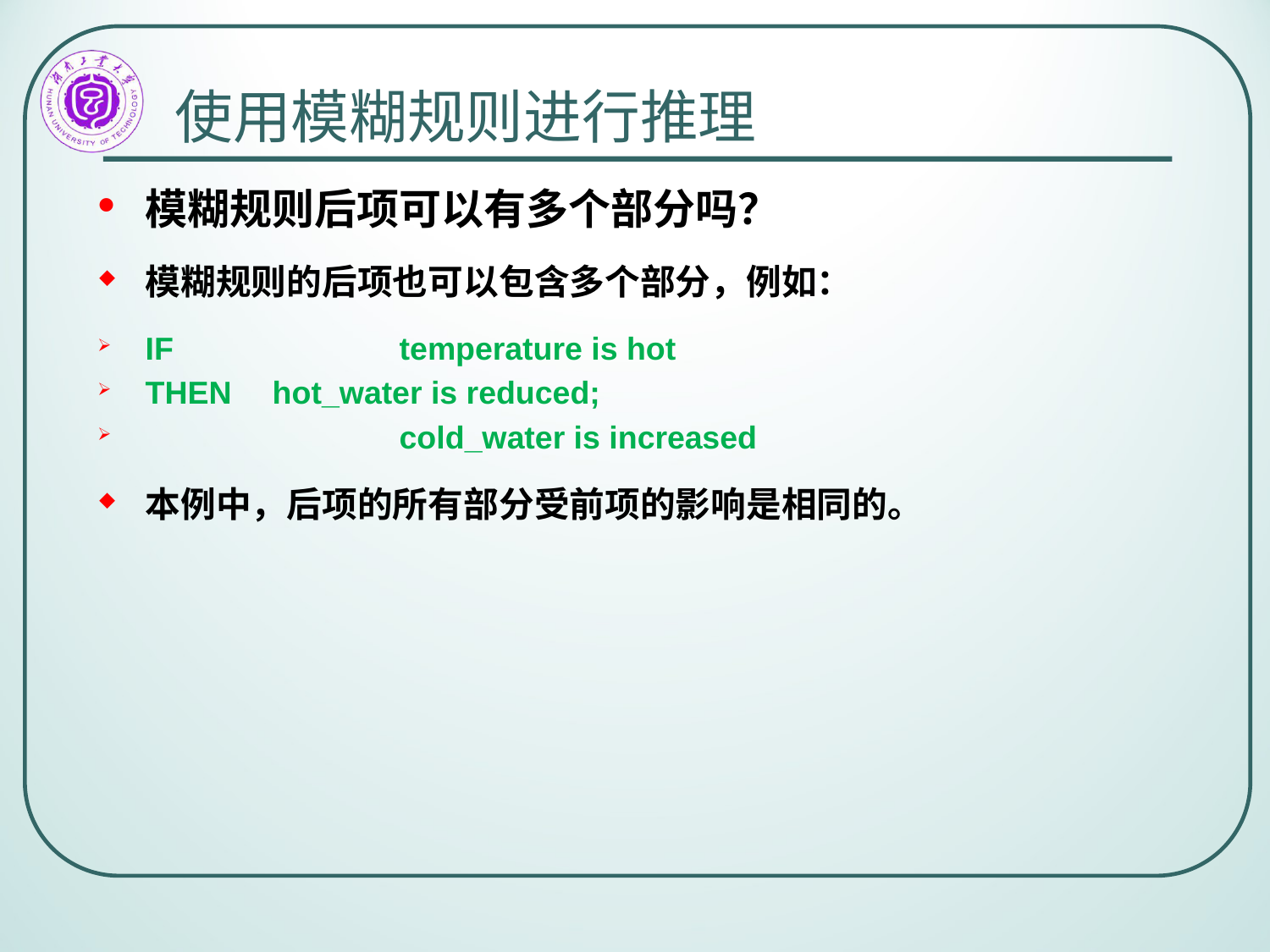

# 使用模糊规则进行推理
模糊规则后项可以有多个部分吗？

模糊规则的后项也可以包含多个部分，例如：

IF 		temperature is hot
THEN 	hot_water is reduced;
		cold_water is increased

本例中，后项的所有部分受前项的影响是相同的。